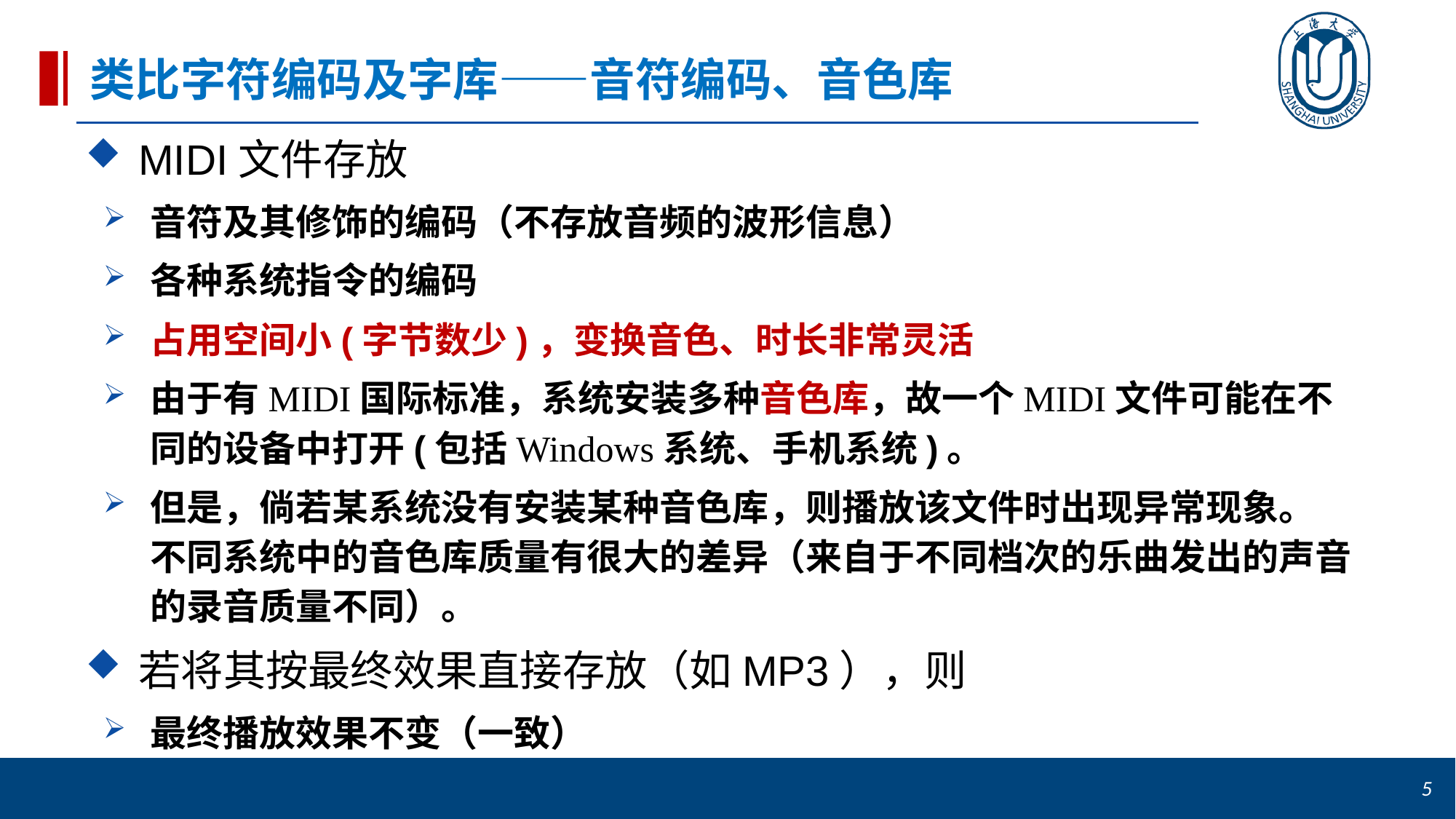

# 类比字符编码及字库——音符编码、音色库
MIDI文件存放
音符及其修饰的编码（不存放音频的波形信息）
各种系统指令的编码
占用空间小(字节数少)，变换音色、时长非常灵活
由于有MIDI国际标准，系统安装多种音色库，故一个MIDI文件可能在不同的设备中打开(包括Windows系统、手机系统)。
但是，倘若某系统没有安装某种音色库，则播放该文件时出现异常现象。
不同系统中的音色库质量有很大的差异（来自于不同档次的乐曲发出的声音的录音质量不同）。
若将其按最终效果直接存放（如MP3），则
最终播放效果不变（一致）
5